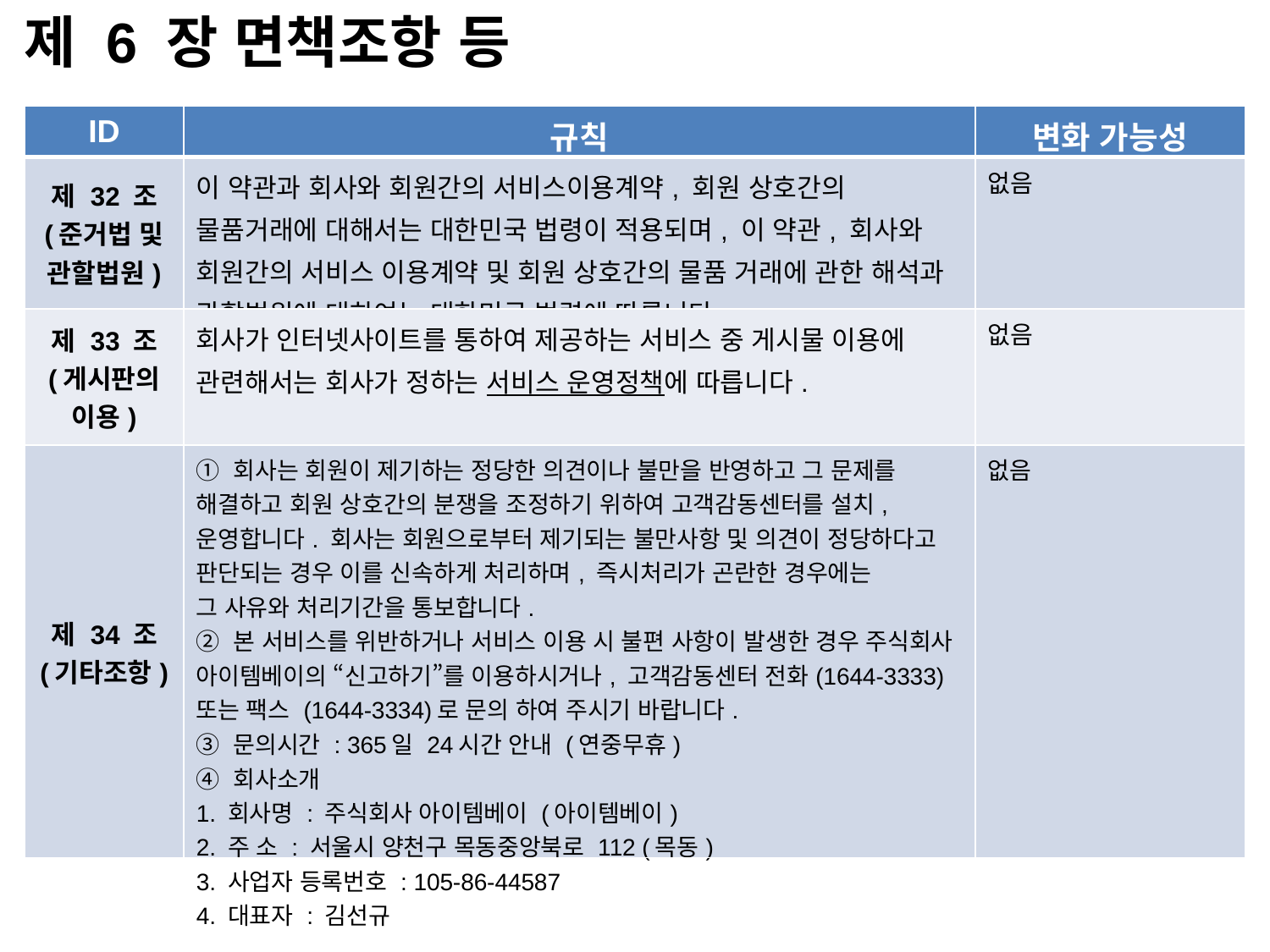

제 6 장 면책조항 등
| ID | 규칙 | 변화 가능성 |
| --- | --- | --- |
| 제 32 조 (준거법 및 관할법원) | 이 약관과 회사와 회원간의 서비스이용계약, 회원 상호간의 물품거래에 대해서는 대한민국 법령이 적용되며, 이 약관, 회사와 회원간의 서비스 이용계약 및 회원 상호간의 물품 거래에 관한 해석과 관할법원에 대하여는 대한민국 법령에 따릅니다. | 없음 |
| 제 33 조 (게시판의 이용) | 회사가 인터넷사이트를 통하여 제공하는 서비스 중 게시물 이용에 관련해서는 회사가 정하는 서비스 운영정책에 따릅니다. | 없음 |
| 제 34 조 (기타조항) | ① 회사는 회원이 제기하는 정당한 의견이나 불만을 반영하고 그 문제를 해결하고 회원 상호간의 분쟁을 조정하기 위하여 고객감동센터를 설치, 운영합니다. 회사는 회원으로부터 제기되는 불만사항 및 의견이 정당하다고 판단되는 경우 이를 신속하게 처리하며, 즉시처리가 곤란한 경우에는 그 사유와 처리기간을 통보합니다. ② 본 서비스를 위반하거나 서비스 이용 시 불편 사항이 발생한 경우 주식회사 아이템베이의 “신고하기”를 이용하시거나, 고객감동센터 전화(1644-3333) 또는 팩스 (1644-3334)로 문의 하여 주시기 바랍니다. ③ 문의시간 : 365일 24시간 안내 (연중무휴) ④ 회사소개 1. 회사명 : 주식회사 아이템베이 (아이템베이) 2. 주 소 : 서울시 양천구 목동중앙북로 112 (목동) 3. 사업자 등록번호 : 105-86-44587 4. 대표자 : 김선규 | 없음 |